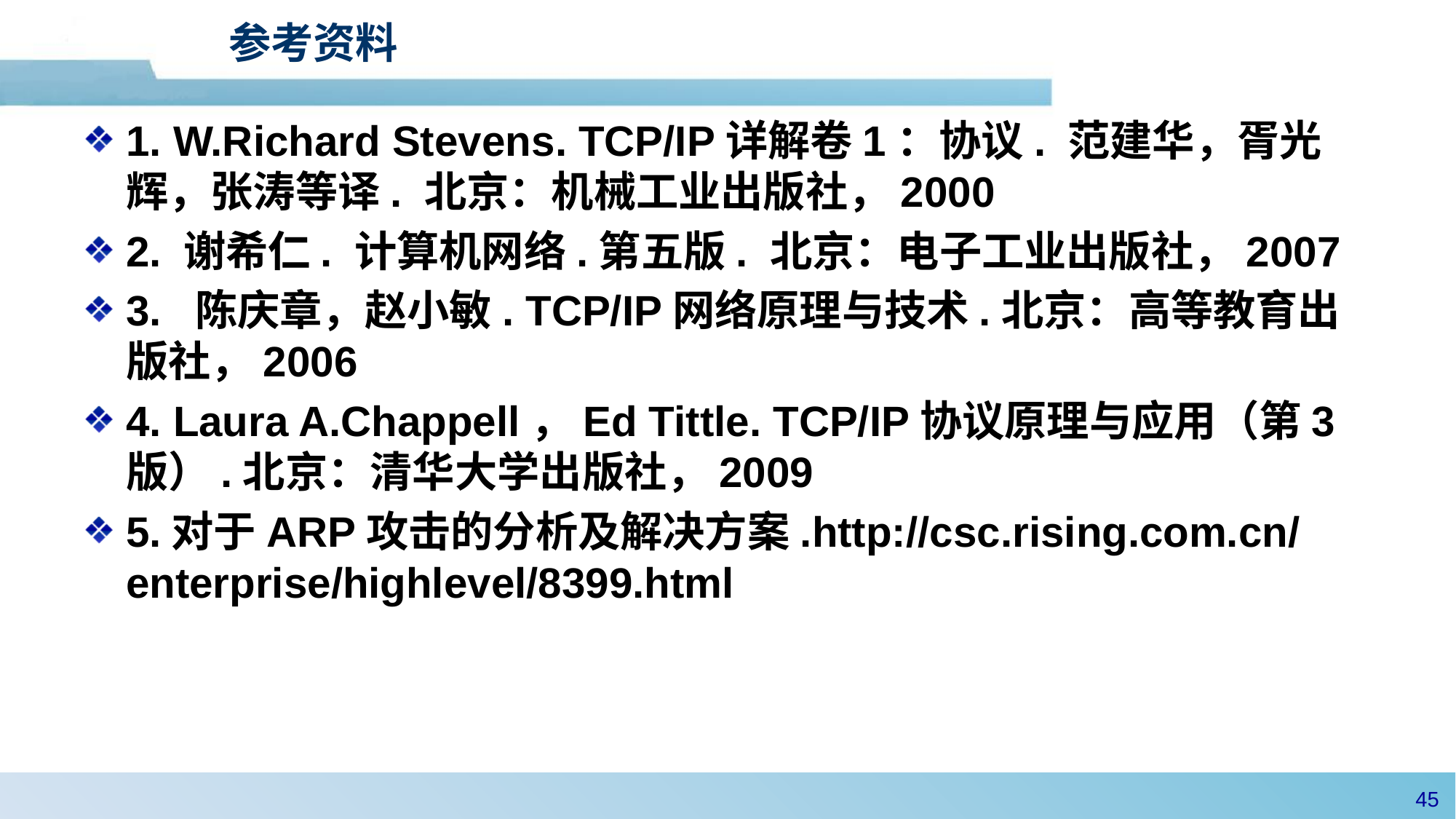

# 参考资料
1. W.Richard Stevens. TCP/IP详解卷1：协议. 范建华，胥光辉，张涛等译. 北京：机械工业出版社，2000
2. 谢希仁. 计算机网络.第五版. 北京：电子工业出版社，2007
3.  陈庆章，赵小敏. TCP/IP网络原理与技术.北京：高等教育出版社，2006
4. Laura A.Chappell，Ed Tittle. TCP/IP协议原理与应用（第3版）.北京：清华大学出版社，2009
5.对于ARP攻击的分析及解决方案.http://csc.rising.com.cn/enterprise/highlevel/8399.html
45